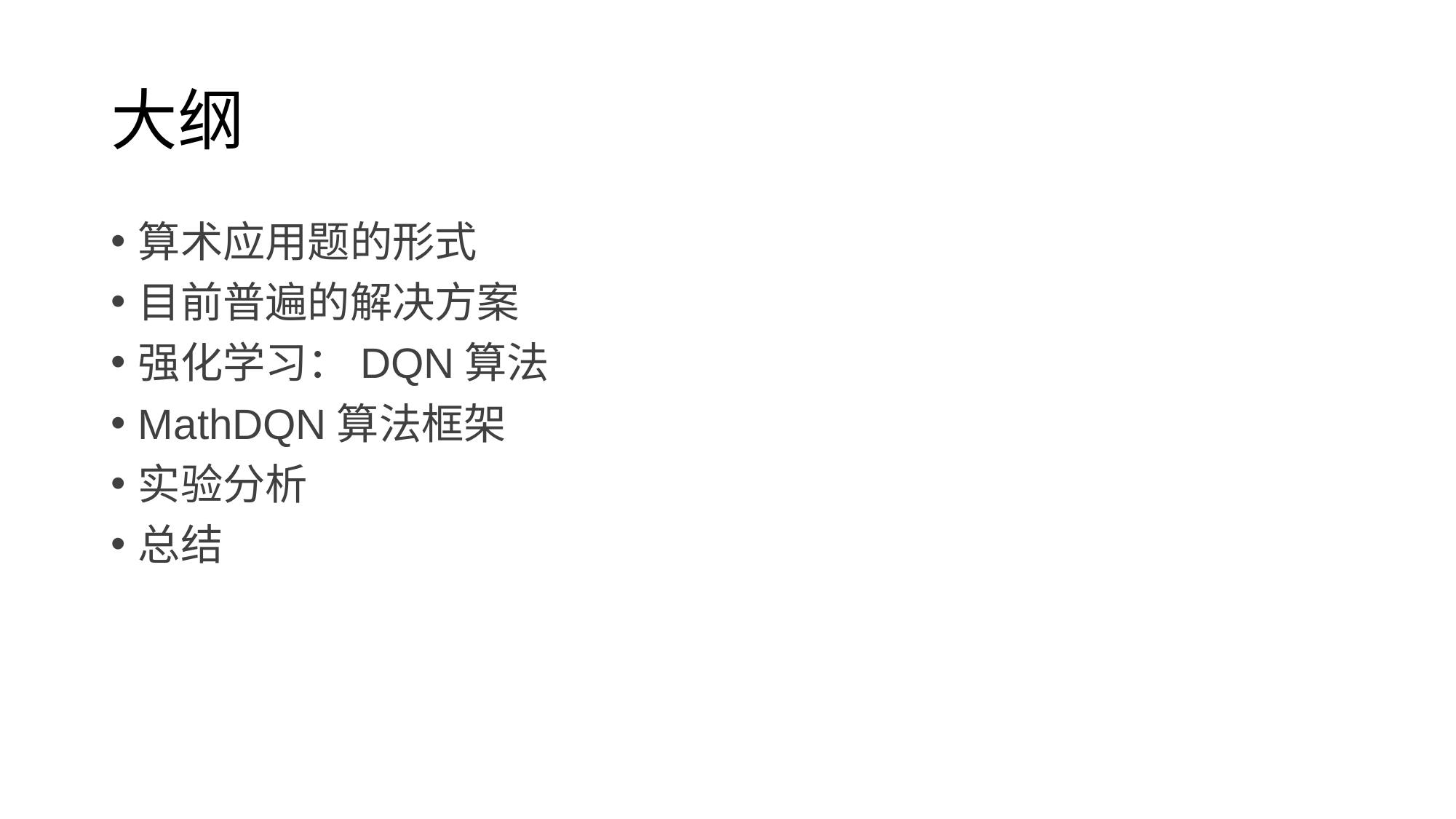

# 大纲
算术应用题的形式
目前普遍的解决方案
强化学习：DQN算法
MathDQN算法框架
实验分析
总结